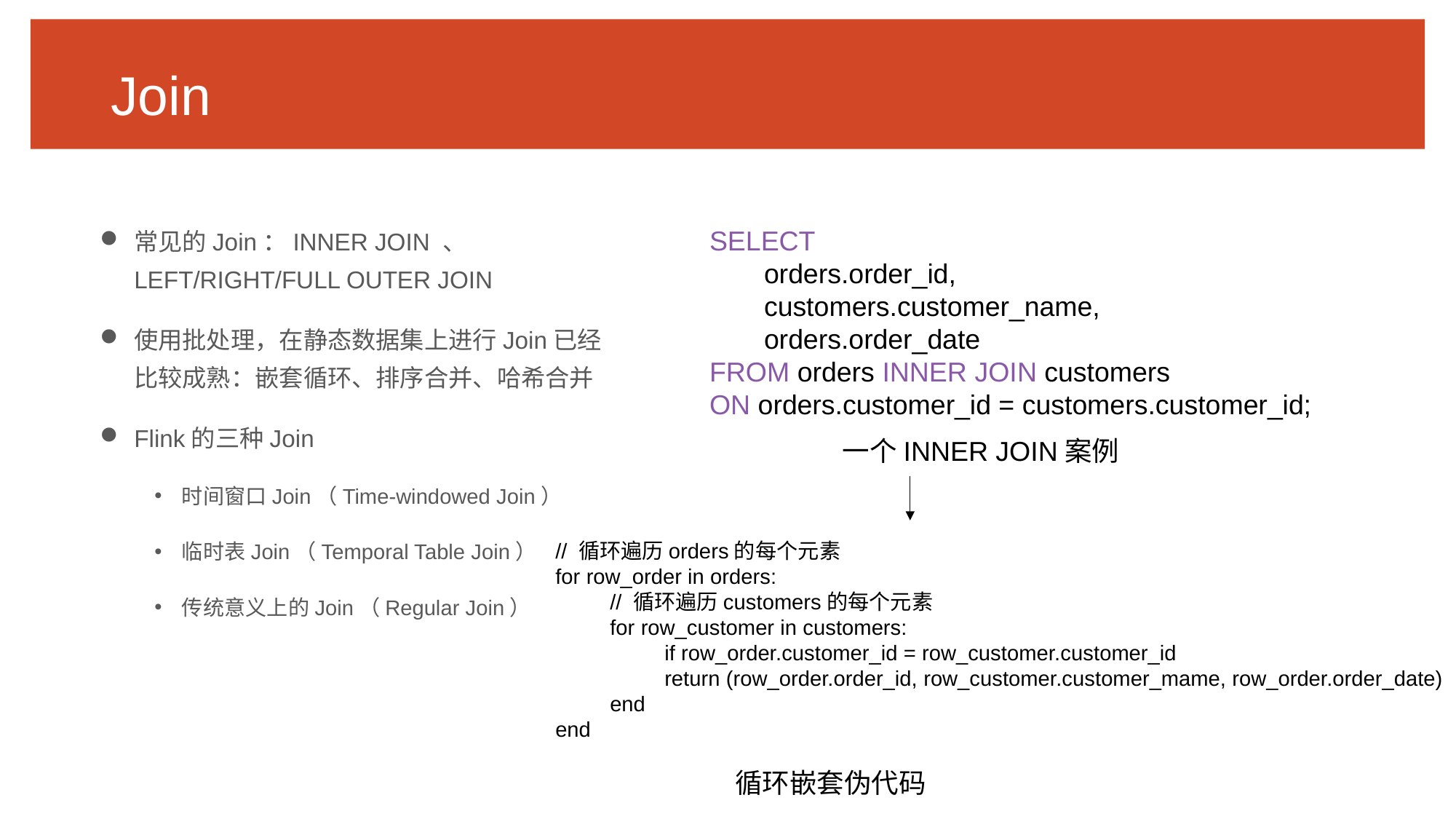

# Join
常见的Join：INNER JOIN 、 LEFT/RIGHT/FULL OUTER JOIN
使用批处理，在静态数据集上进行Join已经比较成熟：嵌套循环、排序合并、哈希合并
Flink的三种Join
时间窗口Join（Time-windowed Join）
临时表Join（Temporal Table Join）
传统意义上的Join（Regular Join）

SELECT
orders.order_id,
customers.customer_name,
orders.order_date
FROM orders INNER JOIN customers
ON orders.customer_id = customers.customer_id;
一个INNER JOIN案例
// 循环遍历orders的每个元素
for row_order in orders:
// 循环遍历customers的每个元素
for row_customer in customers:
if row_order.customer_id = row_customer.customer_id
return (row_order.order_id, row_customer.customer_mame, row_order.order_date)
end
end
循环嵌套伪代码